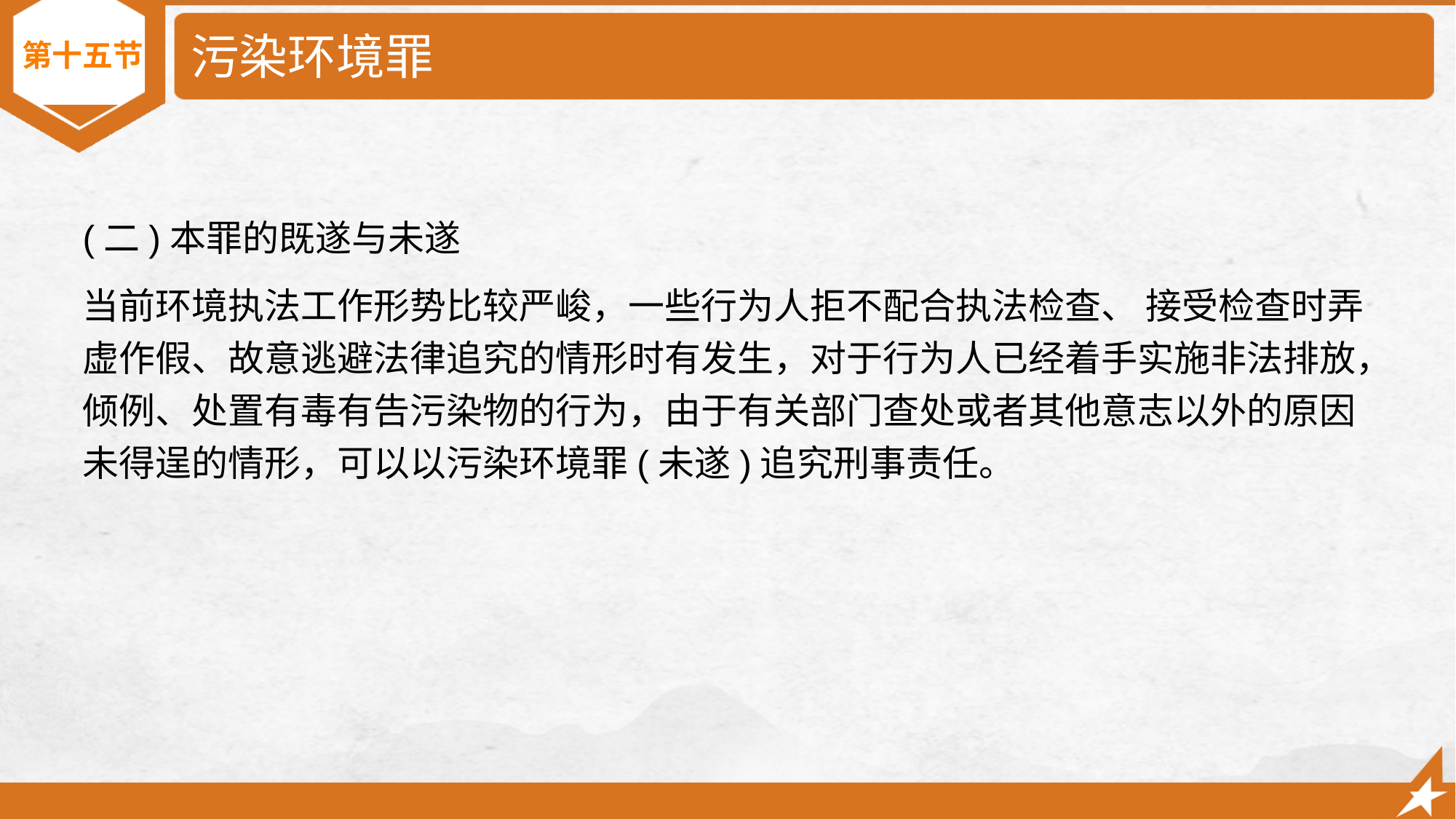

# 污染环境罪
第十五节

(二)本罪的既遂与未遂
当前环境执法工作形势比较严峻，一些行为人拒不配合执法检查、 接受检查时弄虚作假、故意逃避法律追究的情形时有发生，对于行为人已经着手实施非法排放，倾例、处置有毒有告污染物的行为，由于有关部门查处或者其他意志以外的原因未得逞的情形，可以以污染环境罪(未遂)追究刑事责任。